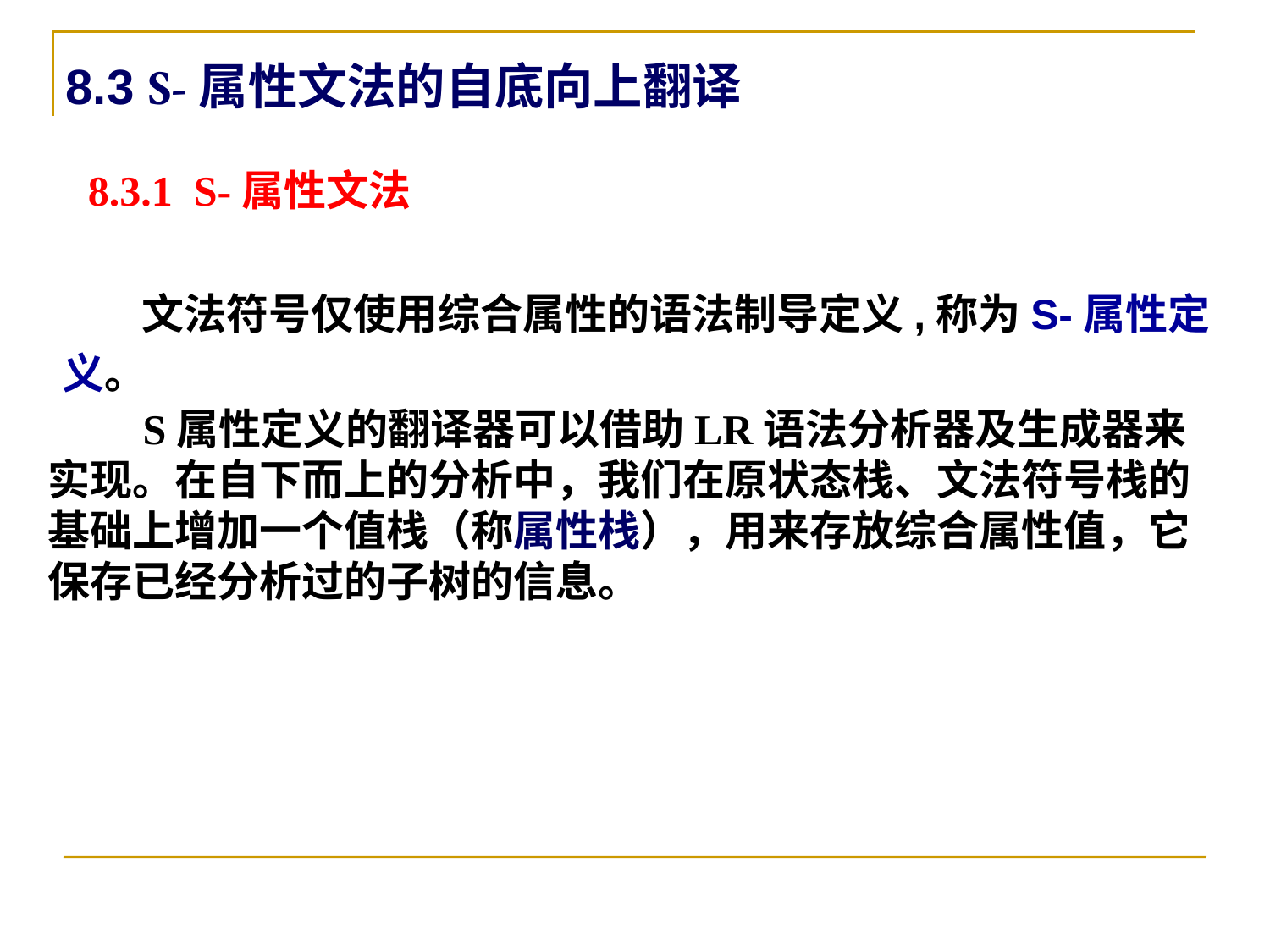

# 8.3 S-属性文法的自底向上翻译
8.3.1  S-属性文法

      文法符号仅使用综合属性的语法制导定义,称为S-属性定义。
         S属性定义的翻译器可以借助LR语法分析器及生成器来实现。在自下而上的分析中，我们在原状态栈、文法符号栈的基础上增加一个值栈（称属性栈），用来存放综合属性值，它保存已经分析过的子树的信息。
46